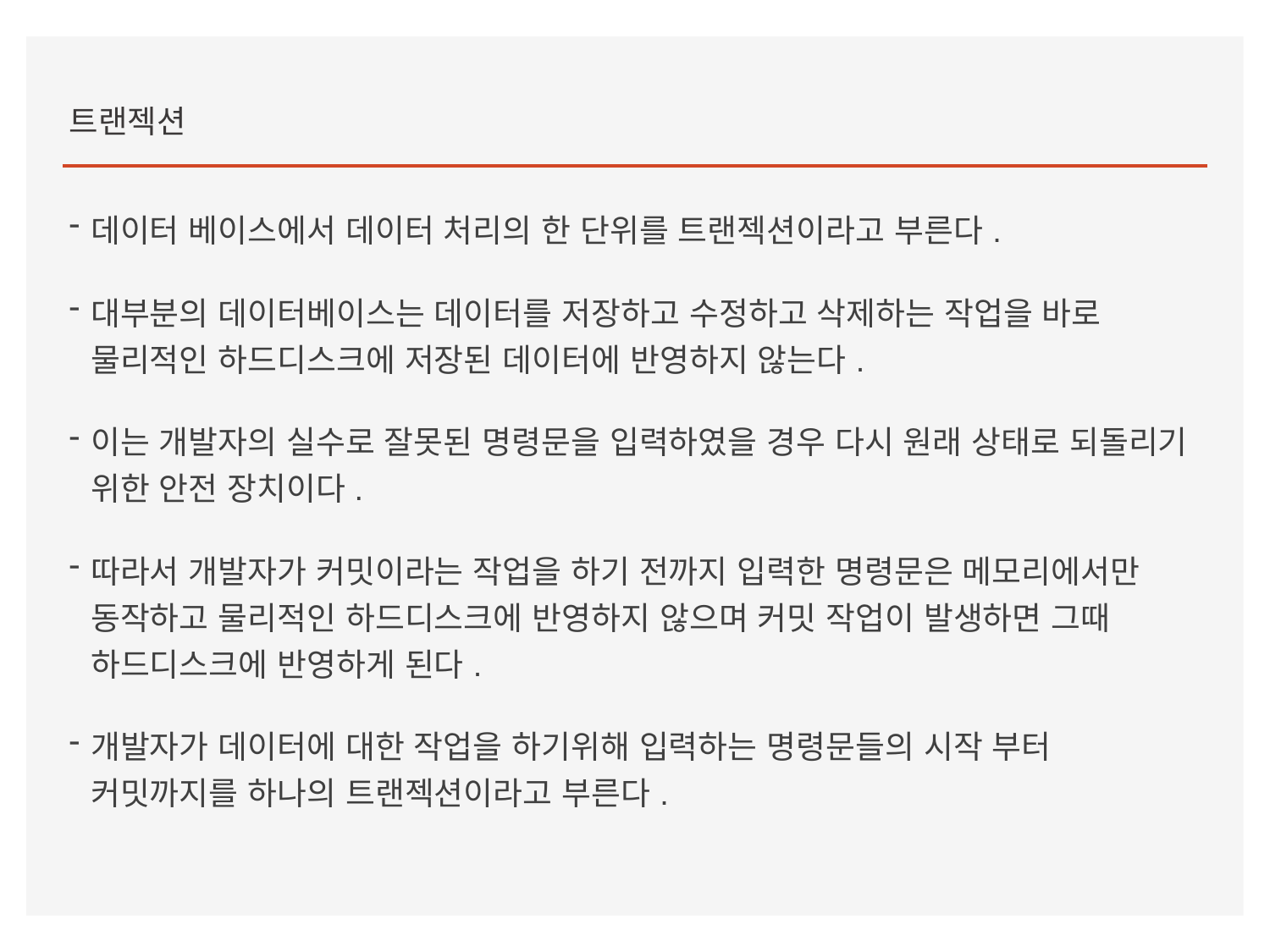

트랜젝션
데이터 베이스에서 데이터 처리의 한 단위를 트랜젝션이라고 부른다.
대부분의 데이터베이스는 데이터를 저장하고 수정하고 삭제하는 작업을 바로 물리적인 하드디스크에 저장된 데이터에 반영하지 않는다.
이는 개발자의 실수로 잘못된 명령문을 입력하였을 경우 다시 원래 상태로 되돌리기 위한 안전 장치이다.
따라서 개발자가 커밋이라는 작업을 하기 전까지 입력한 명령문은 메모리에서만 동작하고 물리적인 하드디스크에 반영하지 않으며 커밋 작업이 발생하면 그때 하드디스크에 반영하게 된다.
개발자가 데이터에 대한 작업을 하기위해 입력하는 명령문들의 시작 부터 커밋까지를 하나의 트랜젝션이라고 부른다.